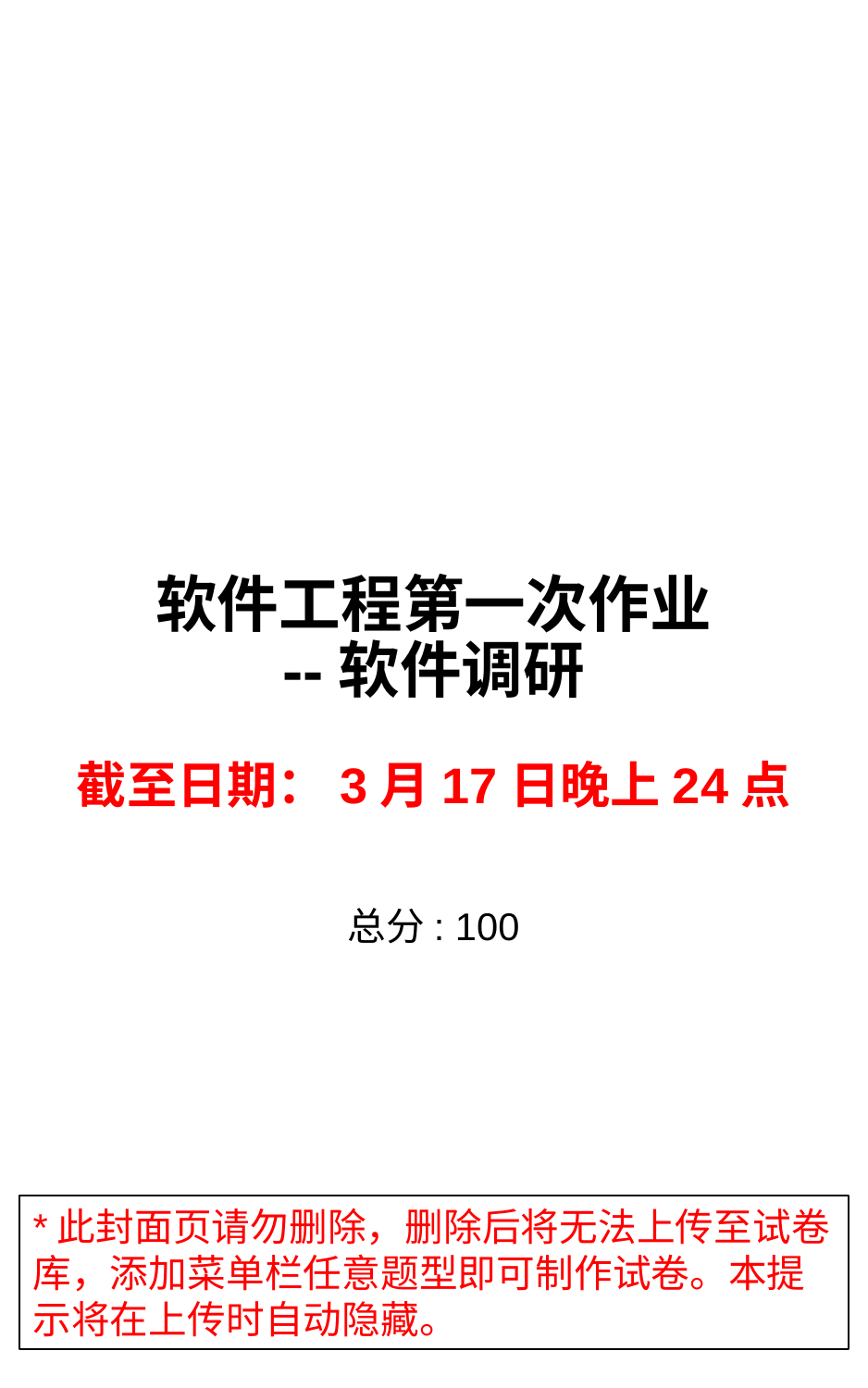

# 软件工程第一次作业 --软件调研 截至日期：3月17日晚上24点
总分: 100
*此封面页请勿删除，删除后将无法上传至试卷库，添加菜单栏任意题型即可制作试卷。本提示将在上传时自动隐藏。